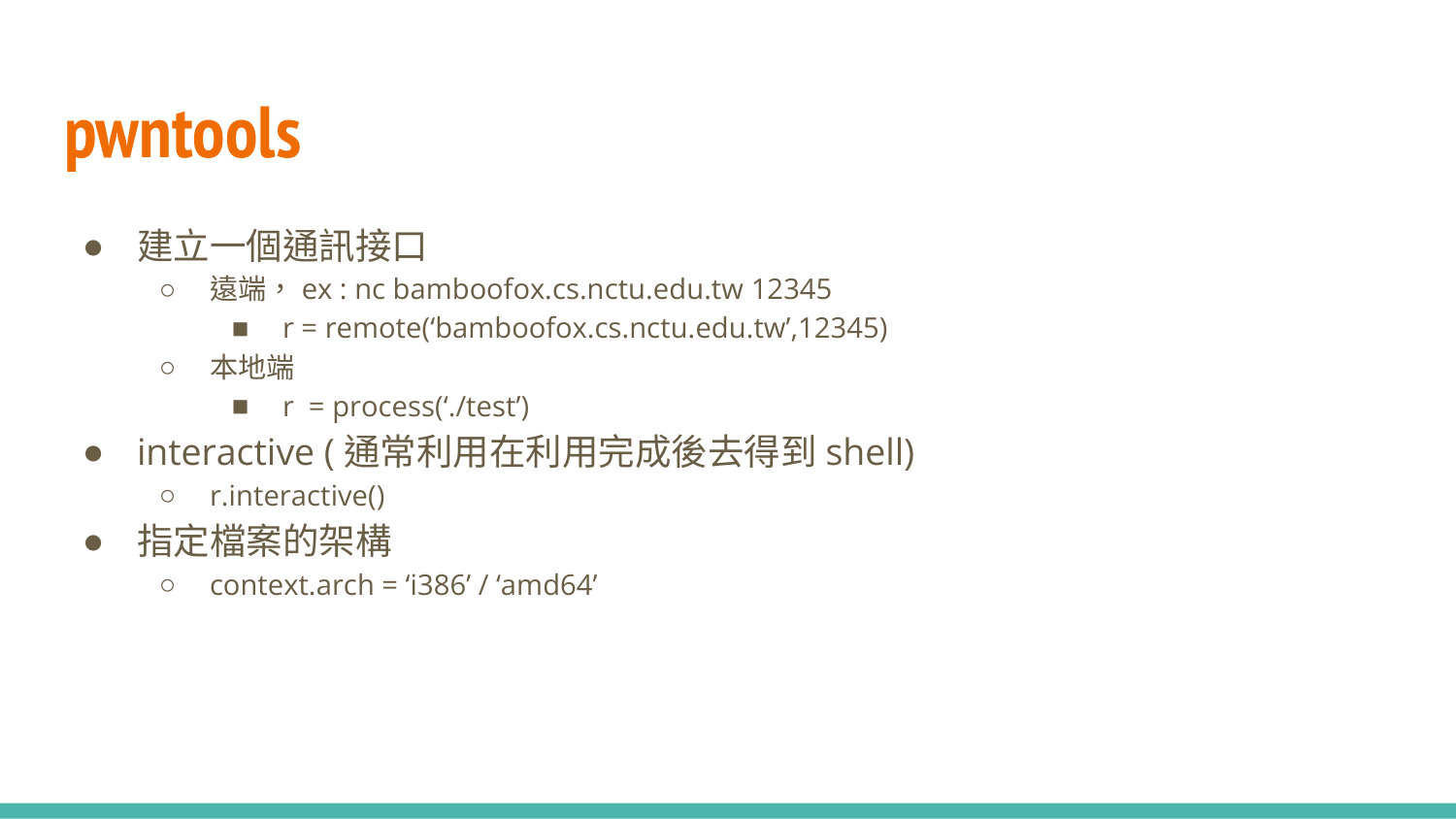

# pwntools

建立一個通訊接口
遠端，ex : nc bamboofox.cs.nctu.edu.tw 12345
r = remote(‘bamboofox.cs.nctu.edu.tw’,12345)
本地端
r  = process(‘./test’)
interactive (通常利用在利用完成後去得到shell)
r.interactive()
指定檔案的架構
context.arch = ‘i386’ / ‘amd64’